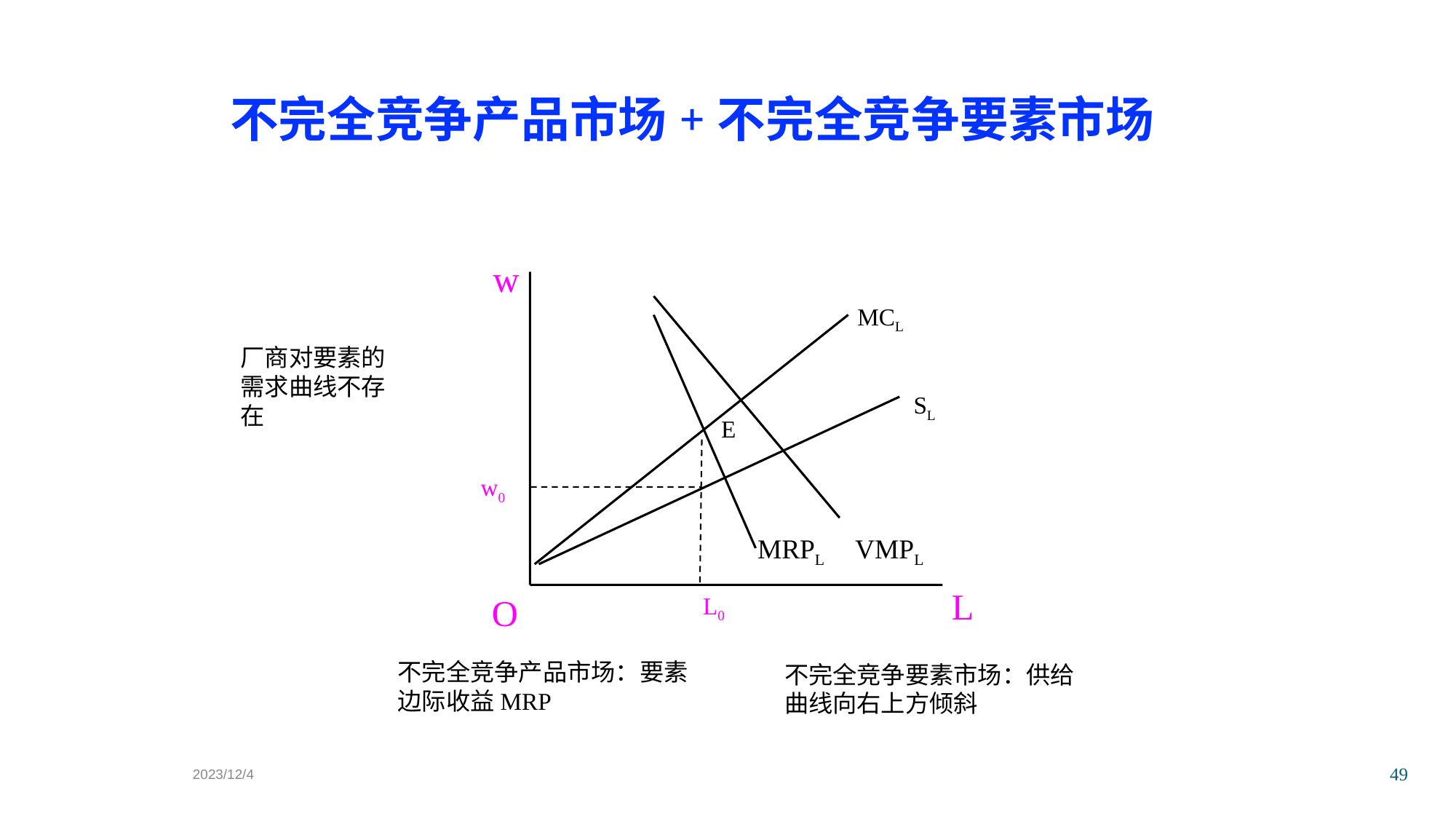

不完全竞争产品市场+不完全竞争要素市场
w

MCL
厂商对要素的需求曲线不存在
SL
E
w0
MRPL
VMPL
L
O
L0
不完全竞争产品市场：要素边际收益MRP
不完全竞争要素市场：供给曲线向右上方倾斜
2023/12/4
49